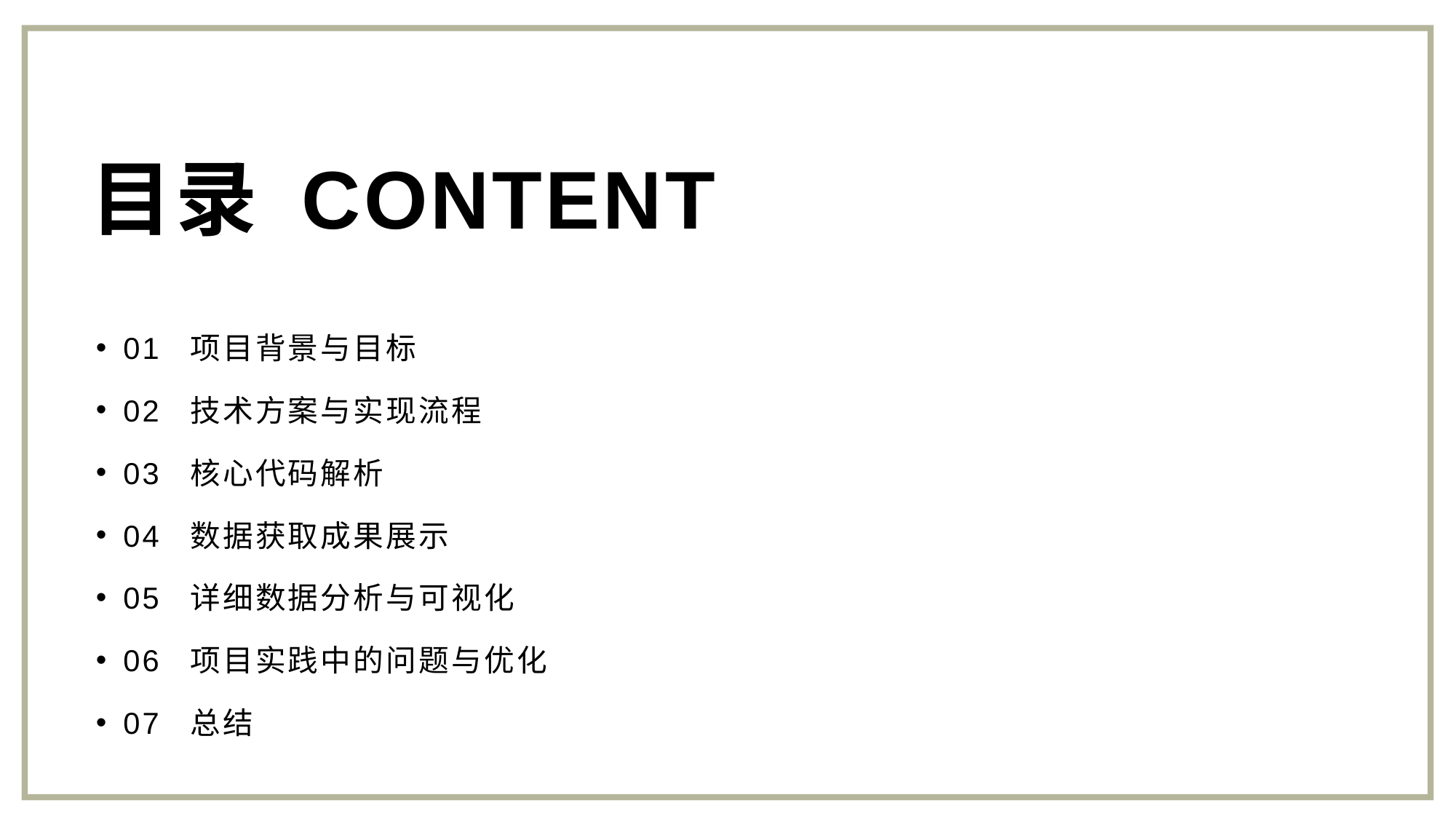

# 目录 CONTENT
01  项目背景与目标
02  技术方案与实现流程
03  核心代码解析
04  数据获取成果展示
05  详细数据分析与可视化
06  项目实践中的问题与优化
07  总结